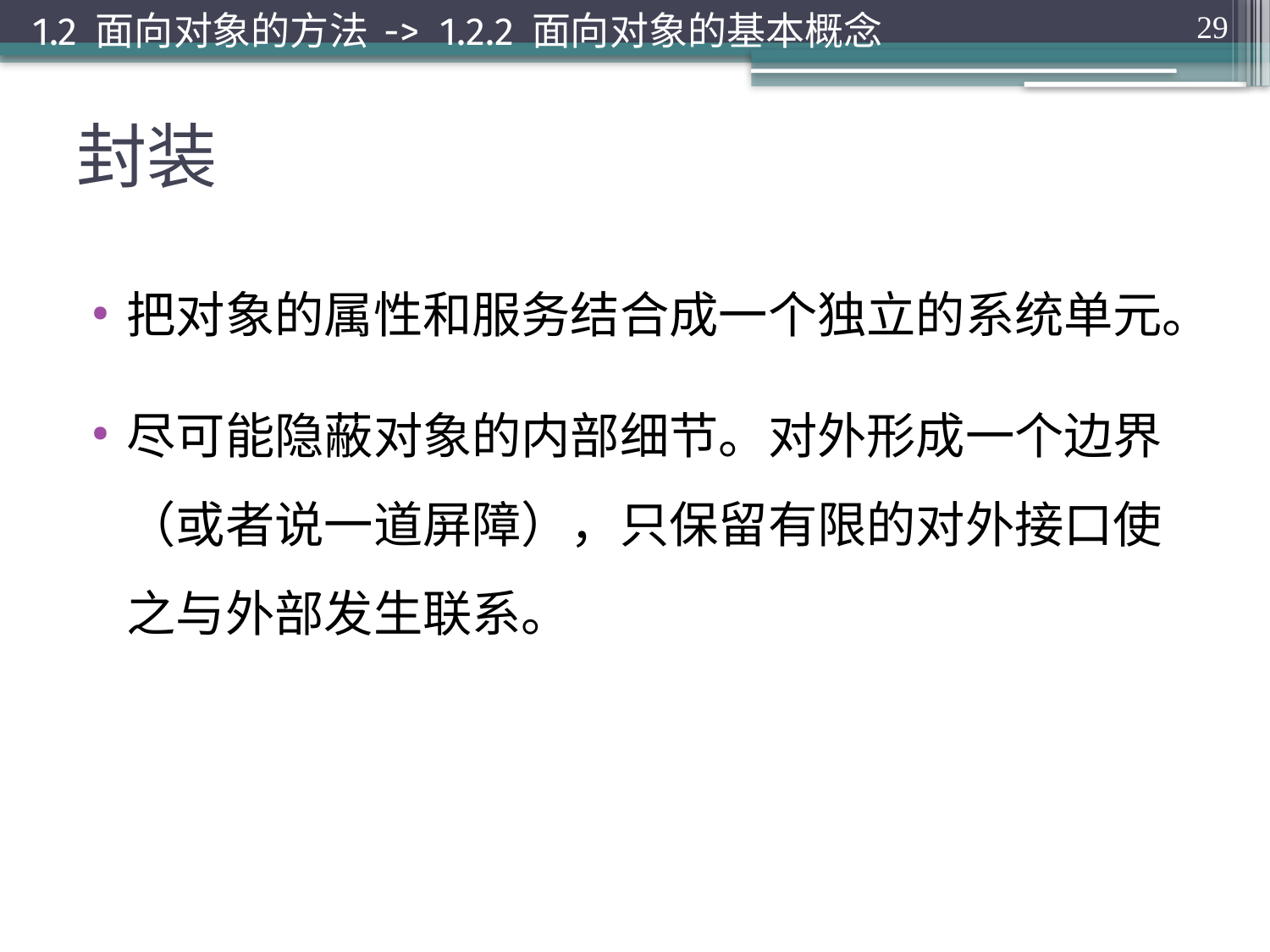

1.2 面向对象的方法 ->  1.2.2 面向对象的基本概念
29
# 封装
把对象的属性和服务结合成一个独立的系统单元。
尽可能隐蔽对象的内部细节。对外形成一个边界（或者说一道屏障），只保留有限的对外接口使之与外部发生联系。